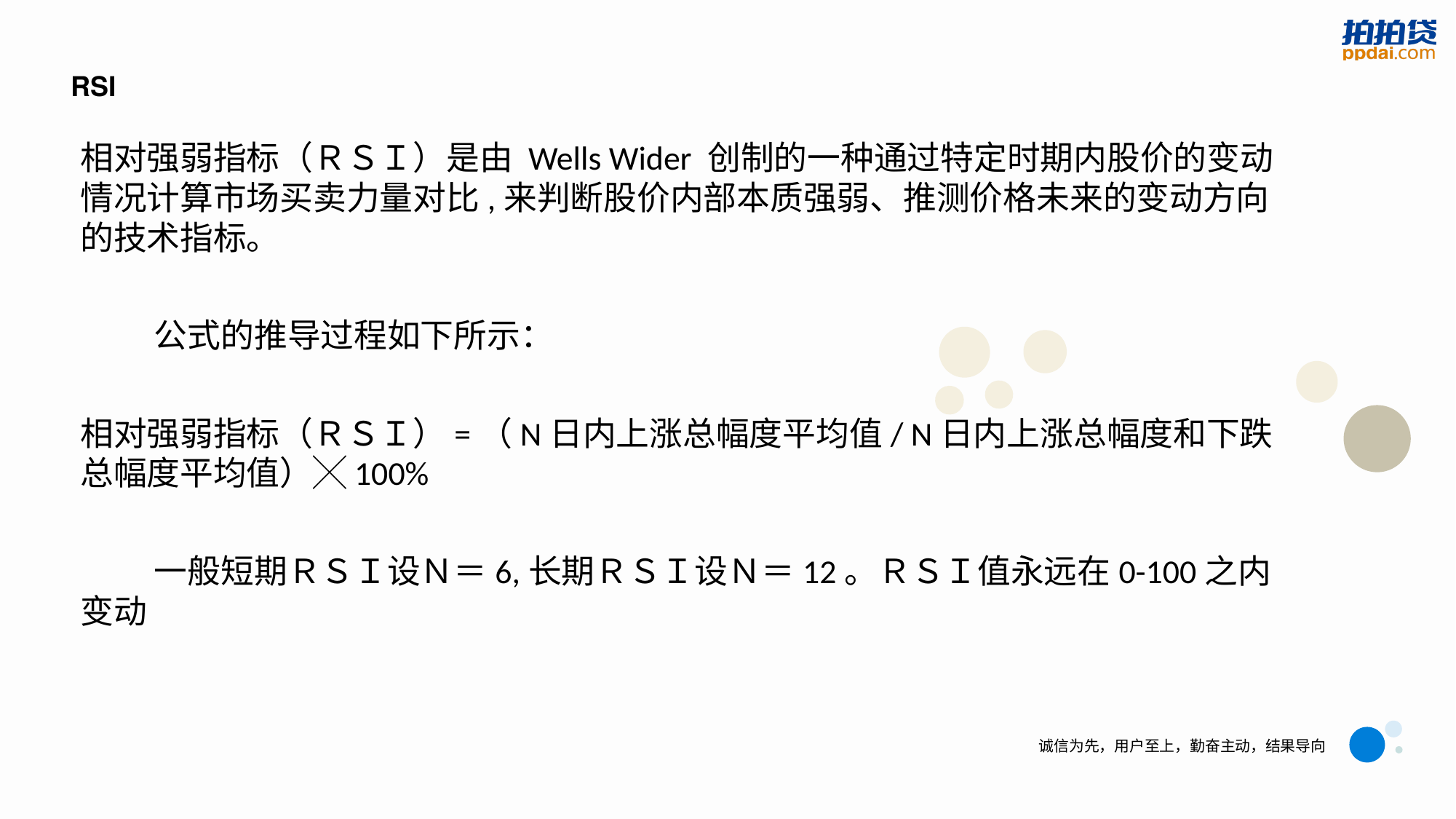

RSI
相对强弱指标（ＲＳＩ）是由 Wells Wider 创制的一种通过特定时期内股价的变动情况计算市场买卖力量对比,来判断股价内部本质强弱、推测价格未来的变动方向的技术指标。
　　 公式的推导过程如下所示：
相对强弱指标（ＲＳＩ）=（N日内上涨总幅度平均值/ N日内上涨总幅度和下跌总幅度平均值）╳100%
　　 一般短期ＲＳＩ设Ｎ＝6,长期ＲＳＩ设Ｎ＝12。ＲＳＩ值永远在0-100之内变动